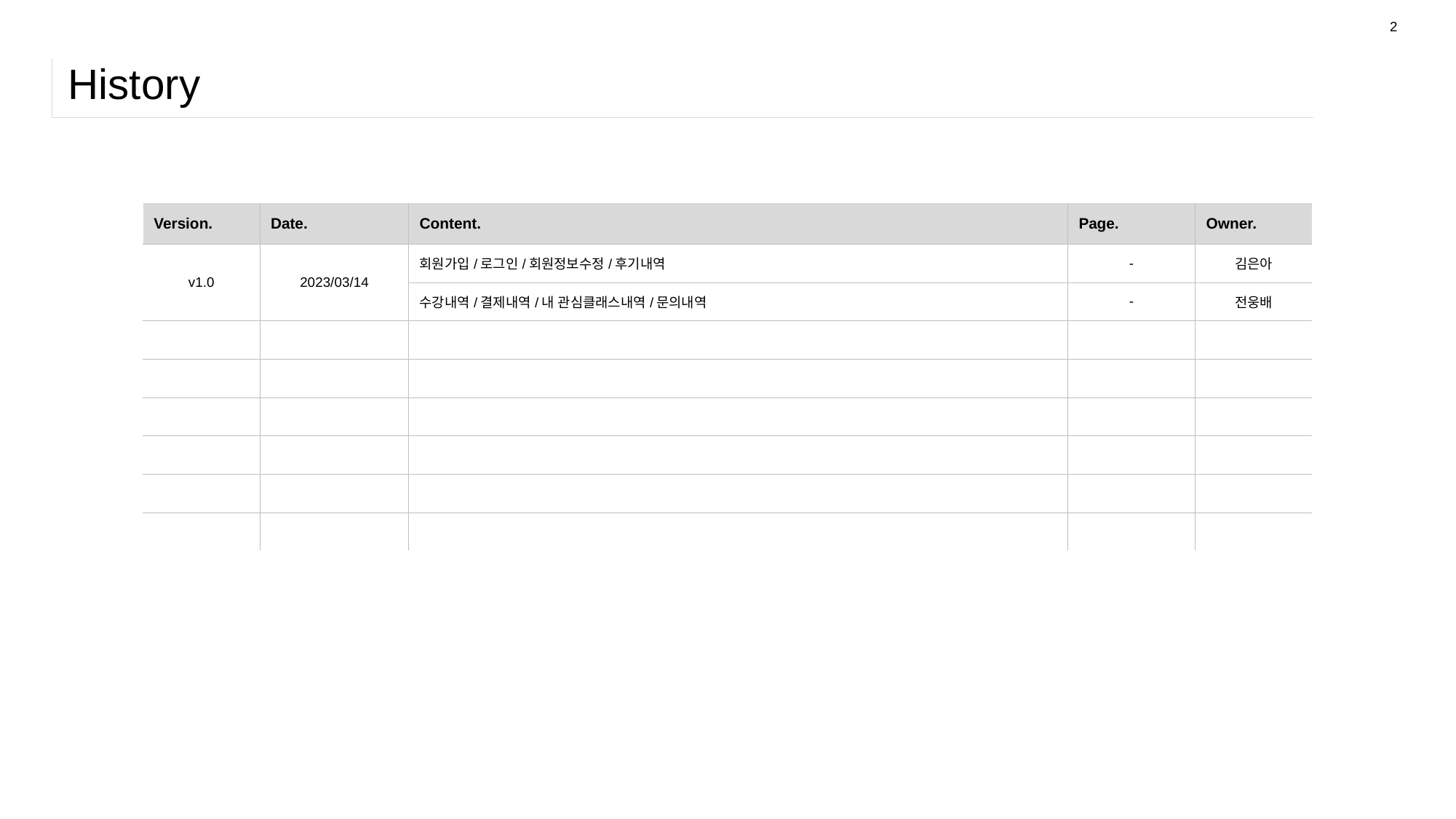

2
# History
| Version. | Date. | Content. | Page. | Owner. |
| --- | --- | --- | --- | --- |
| v1.0 | 2023/03/14 | 회원가입/로그인/회원정보수정/후기내역 | - | 김은아 |
|  |  | 수강내역/결제내역/내 관심클래스내역/문의내역 | - | 전웅배 |
|  |  |  |  |  |
|  |  |  |  |  |
|  |  |  |  |  |
|  |  |  |  |  |
|  |  |  |  |  |
|  |  |  |  |  |